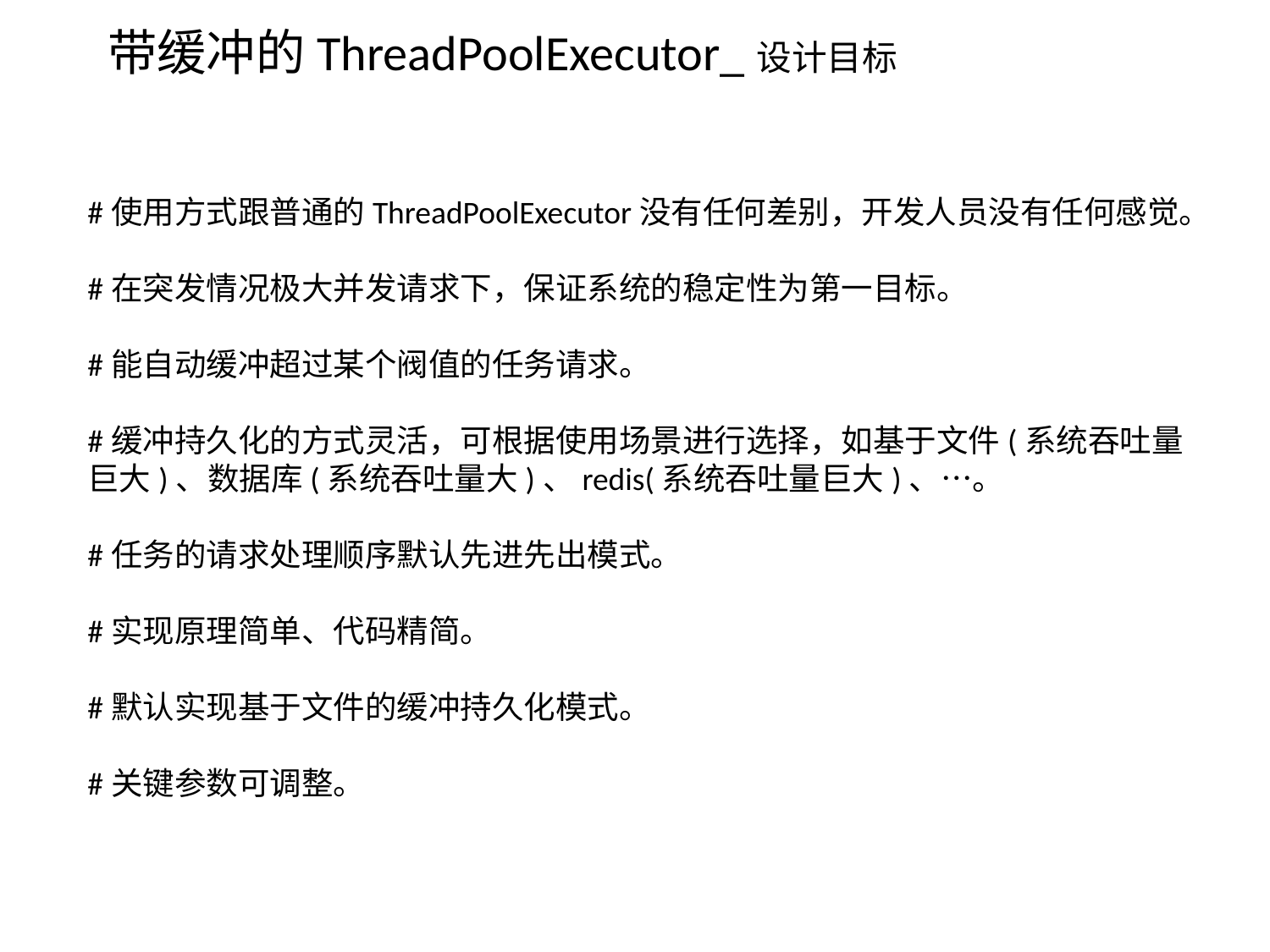

# 带缓冲的ThreadPoolExecutor_设计目标
#使用方式跟普通的ThreadPoolExecutor没有任何差别，开发人员没有任何感觉。

#在突发情况极大并发请求下，保证系统的稳定性为第一目标。

#能自动缓冲超过某个阀值的任务请求。

#缓冲持久化的方式灵活，可根据使用场景进行选择，如基于文件(系统吞吐量巨大)、数据库(系统吞吐量大)、redis(系统吞吐量巨大)、…。

#任务的请求处理顺序默认先进先出模式。

#实现原理简单、代码精简。

#默认实现基于文件的缓冲持久化模式。

#关键参数可调整。